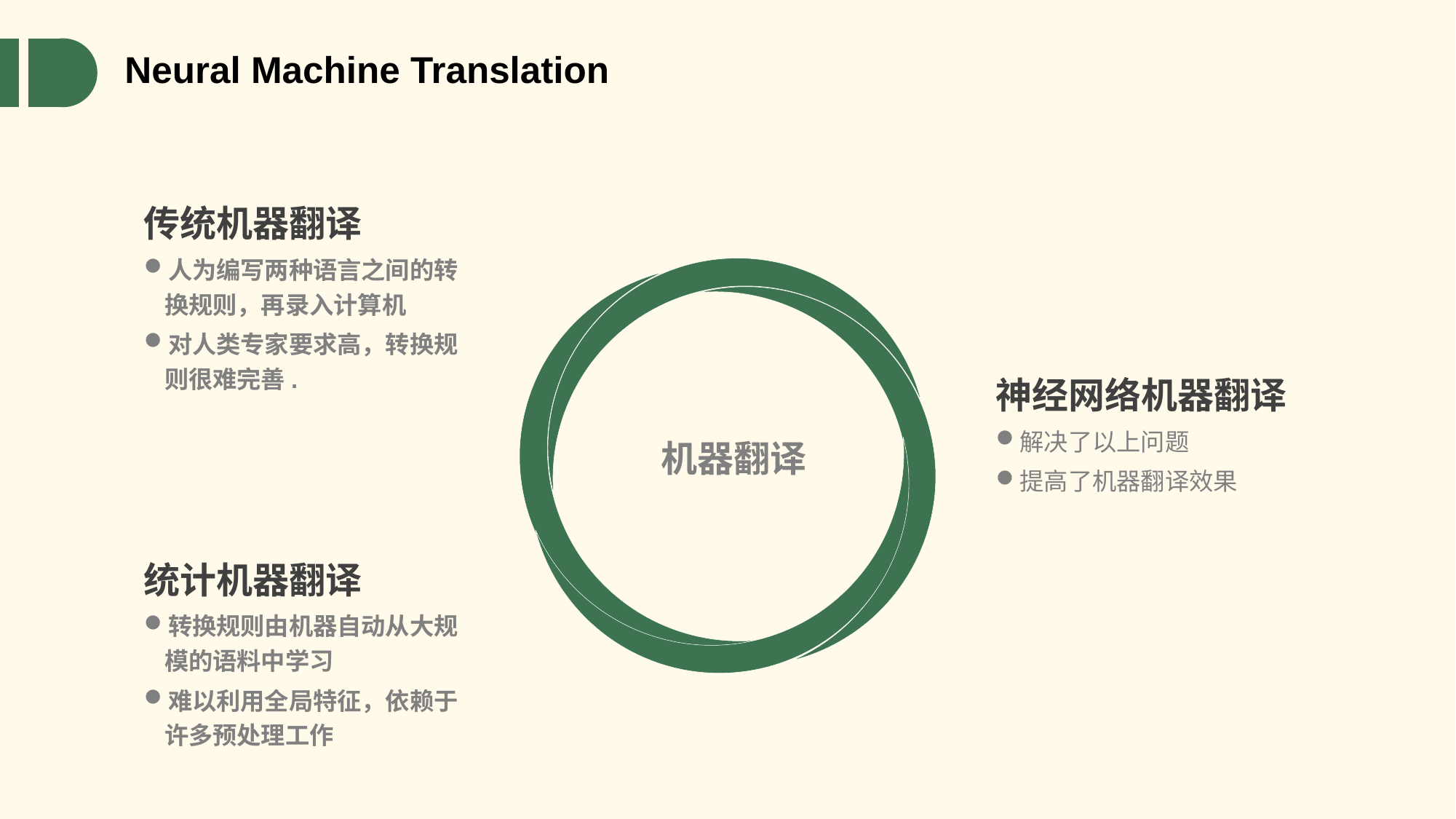

Neural Machine Translation

传统机器翻译
人为编写两种语言之间的转换规则，再录入计算机
对人类专家要求高，转换规则很难完善.

神经网络机器翻译
解决了以上问题
提高了机器翻译效果

机器翻译
统计机器翻译
转换规则由机器自动从大规模的语料中学习
难以利用全局特征，依赖于许多预处理工作